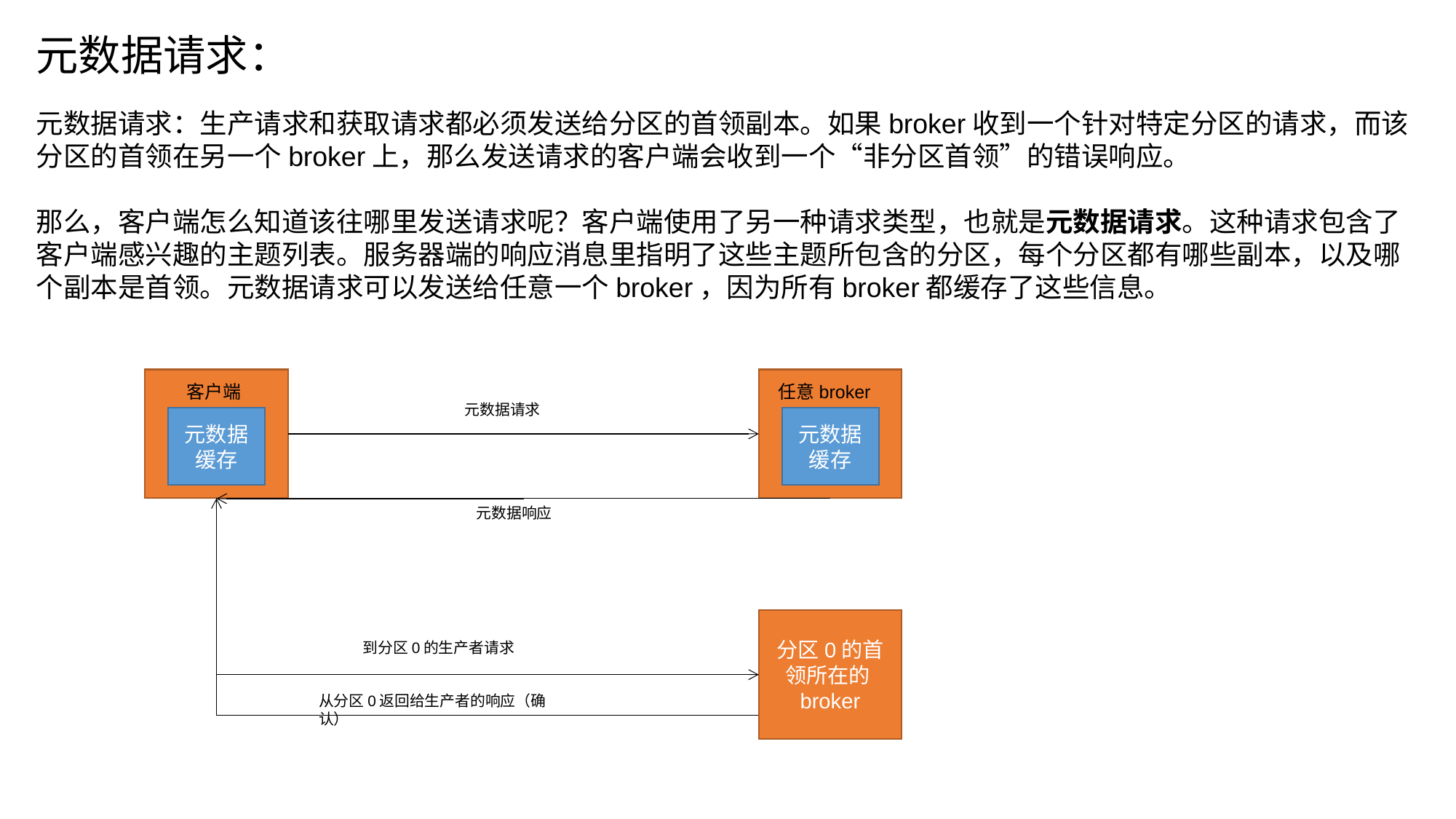

元数据请求：
元数据请求：生产请求和获取请求都必须发送给分区的首领副本。如果broker收到一个针对特定分区的请求，而该分区的首领在另一个broker上，那么发送请求的客户端会收到一个“非分区首领”的错误响应。

那么，客户端怎么知道该往哪里发送请求呢？客户端使用了另一种请求类型，也就是元数据请求。这种请求包含了客户端感兴趣的主题列表。服务器端的响应消息里指明了这些主题所包含的分区，每个分区都有哪些副本，以及哪个副本是首领。元数据请求可以发送给任意一个broker，因为所有broker都缓存了这些信息。

客户端
元数据
缓存

任意broker
元数据
缓存
元数据请求
元数据响应
分区0的首领所在的broker
到分区0的生产者请求
从分区0返回给生产者的响应（确认）